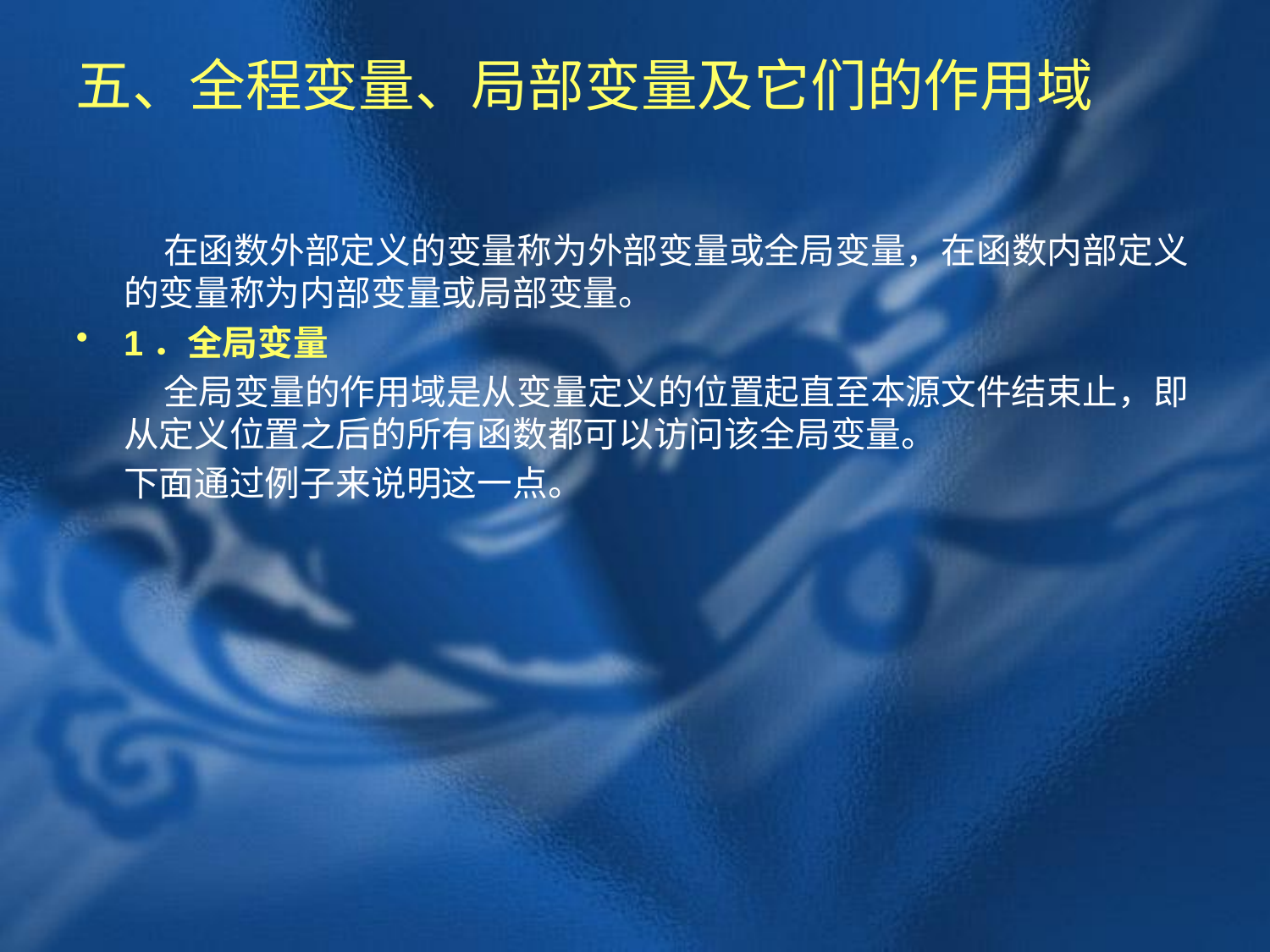

# 五、全程变量、局部变量及它们的作用域
	    在函数外部定义的变量称为外部变量或全局变量，在函数内部定义的变量称为内部变量或局部变量。
1．全局变量
	    全局变量的作用域是从变量定义的位置起直至本源文件结束止，即从定义位置之后的所有函数都可以访问该全局变量。
	下面通过例子来说明这一点。